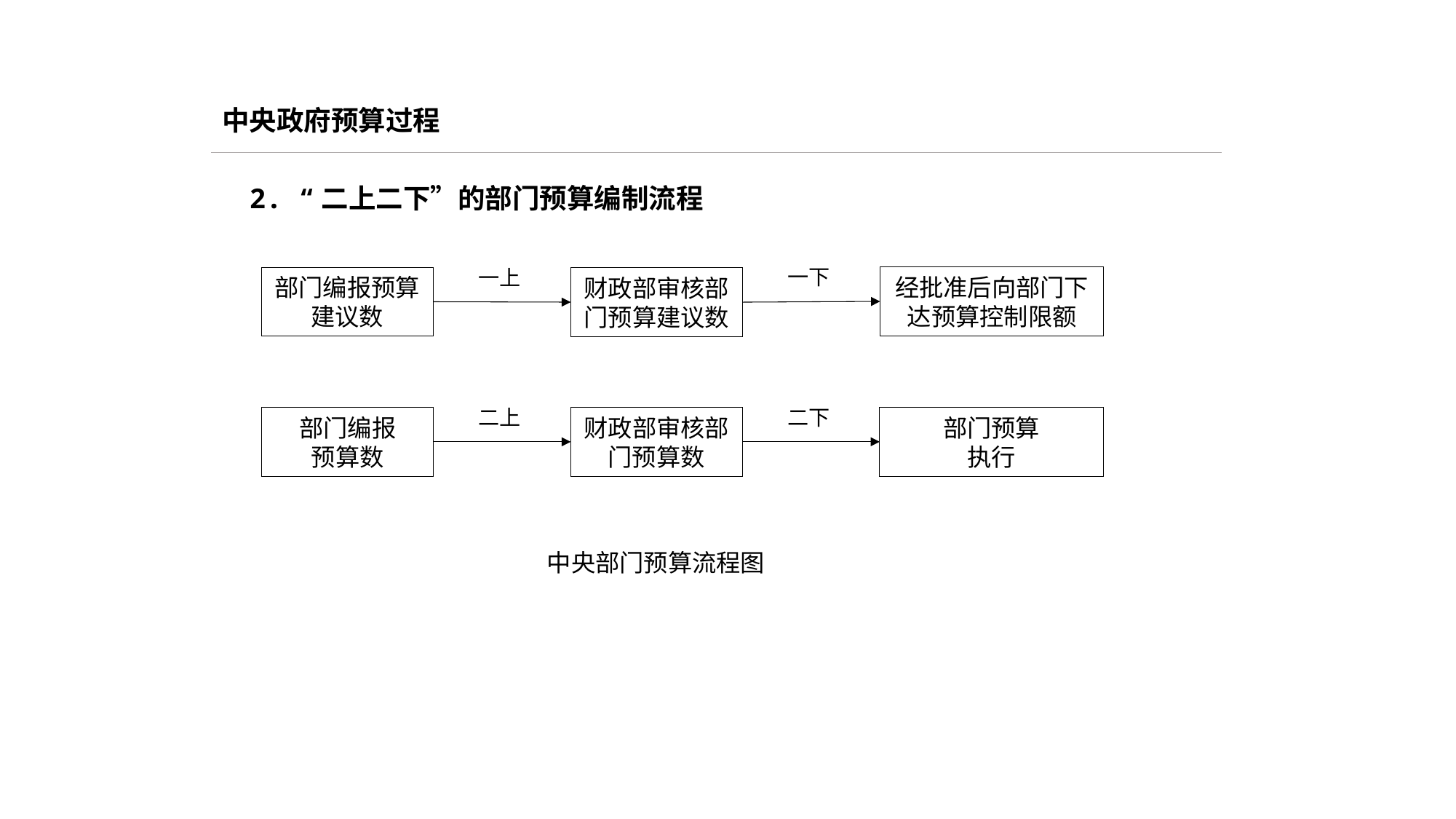

中央政府预算过程
2. “二上二下”的部门预算编制流程
一下
一上
经批准后向部门下达预算控制限额
部门编报预算建议数
财政部审核部门预算建议数
二上
二下
部门预算
执行
部门编报
预算数
财政部审核部门预算数
中央部门预算流程图